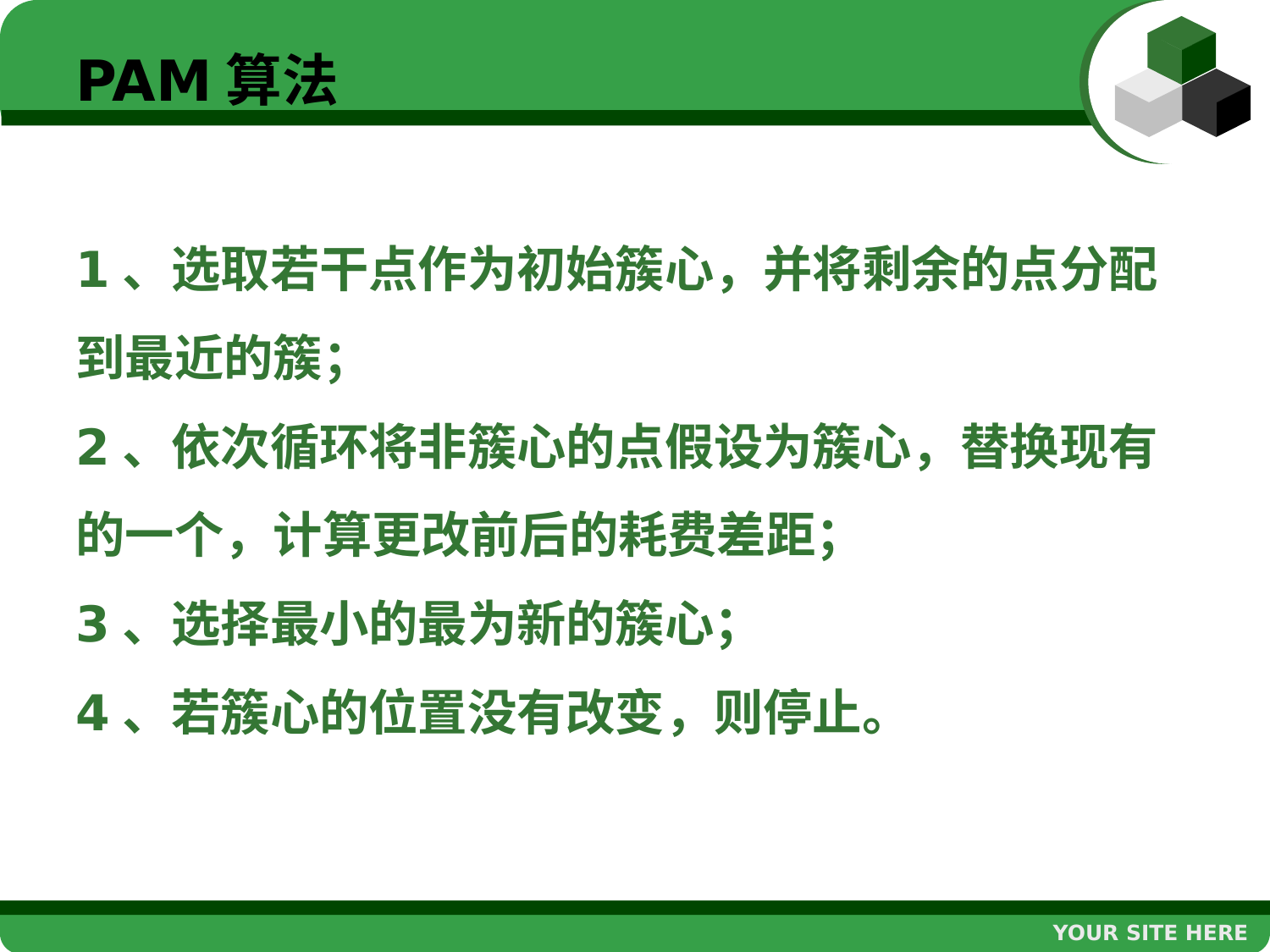

# PAM算法

1、选取若干点作为初始簇心，并将剩余的点分配到最近的簇；
2、依次循环将非簇心的点假设为簇心，替换现有的一个，计算更改前后的耗费差距；
3、选择最小的最为新的簇心；
4、若簇心的位置没有改变，则停止。
YOUR SITE HERE